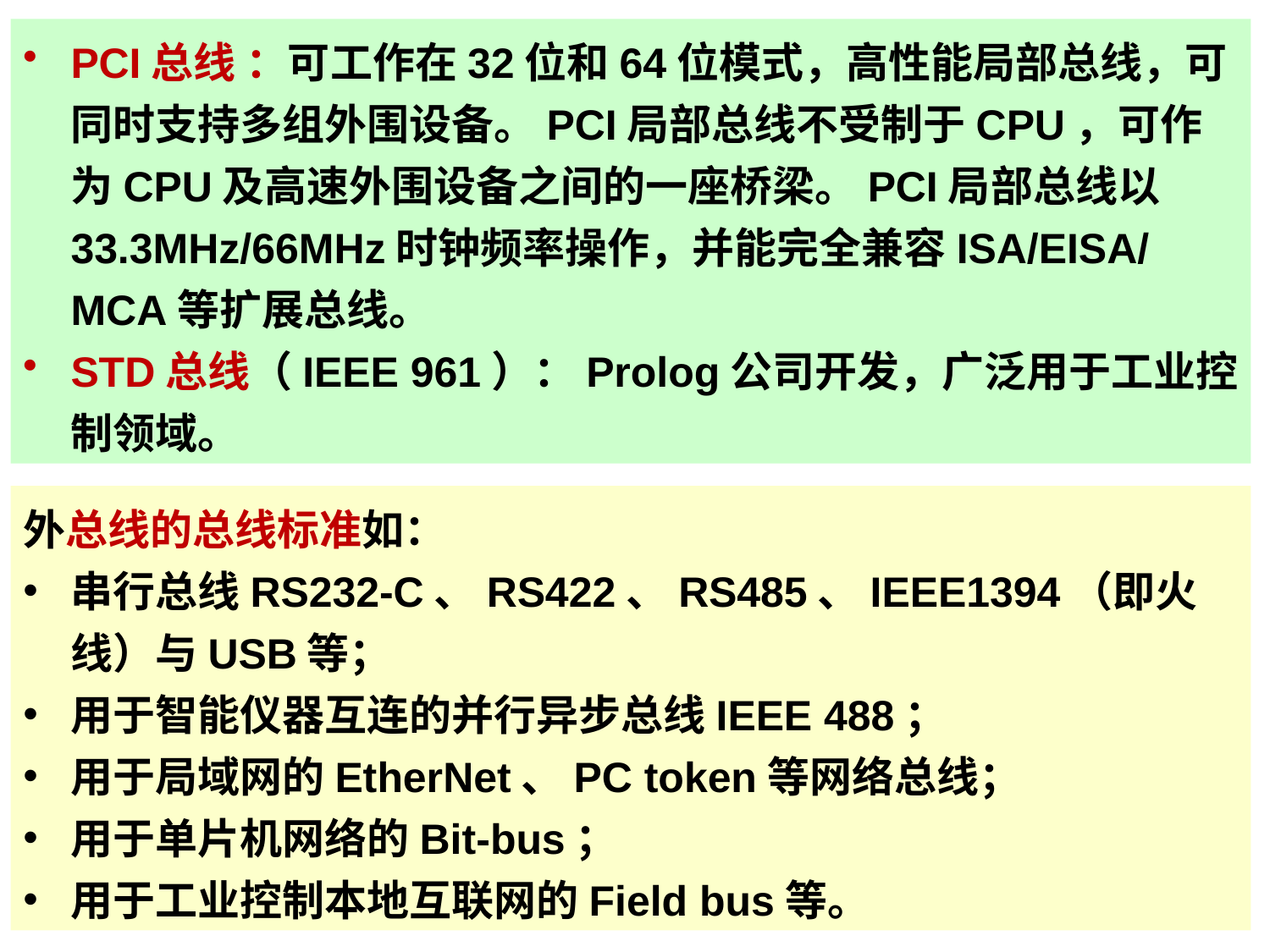

PCI总线 ：可工作在32位和64位模式，高性能局部总线，可同时支持多组外围设备。PCI局部总线不受制于CPU，可作为CPU及高速外围设备之间的一座桥梁。PCI局部总线以33.3MHz/66MHz时钟频率操作，并能完全兼容ISA/EISA/MCA等扩展总线。
STD总线（IEEE 961）：Prolog公司开发，广泛用于工业控制领域。
外总线的总线标准如：
串行总线RS232-C、RS422、RS485、IEEE1394（即火线）与USB等；
用于智能仪器互连的并行异步总线IEEE 488；
用于局域网的EtherNet、PC token等网络总线；
用于单片机网络的Bit-bus；
用于工业控制本地互联网的Field bus等。
149